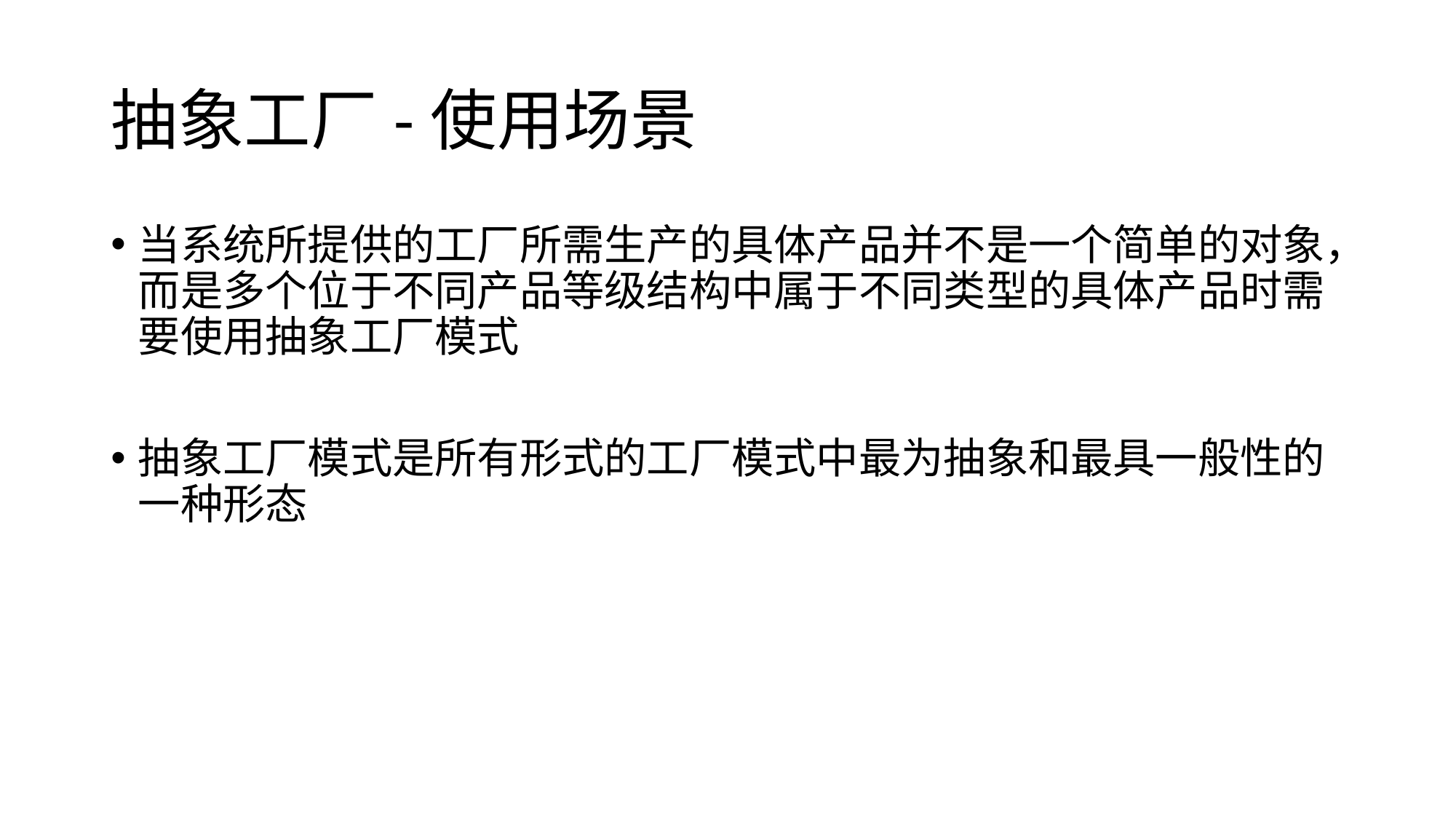

# 抽象工厂-使用场景
当系统所提供的工厂所需生产的具体产品并不是一个简单的对象，而是多个位于不同产品等级结构中属于不同类型的具体产品时需要使用抽象工厂模式

抽象工厂模式是所有形式的工厂模式中最为抽象和最具一般性的一种形态